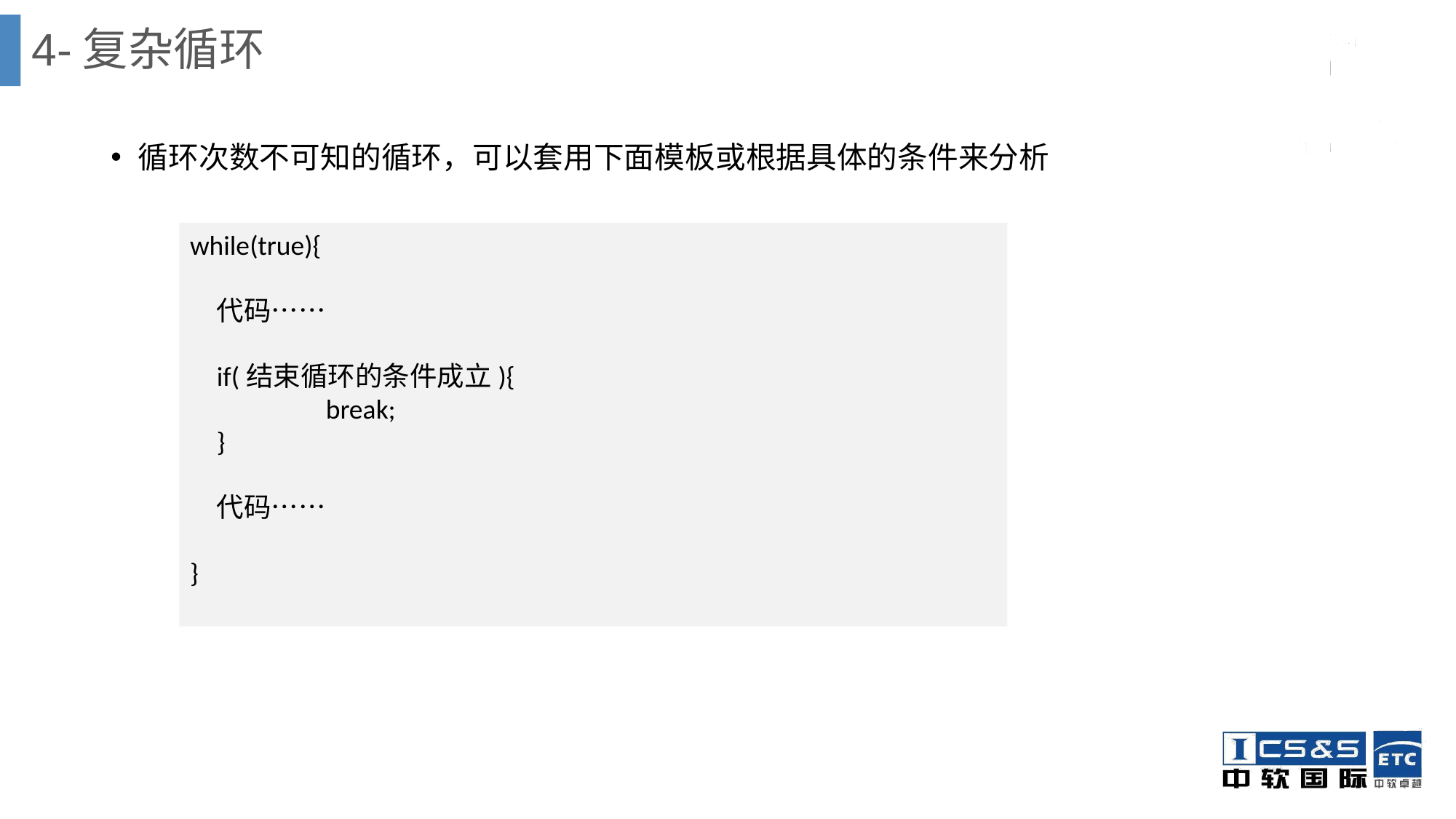

# 4-复杂循环
循环次数不可知的循环，可以套用下面模板或根据具体的条件来分析
while(true){

	代码……

	if(结束循环的条件成立){
		break;
	}

	代码……

}